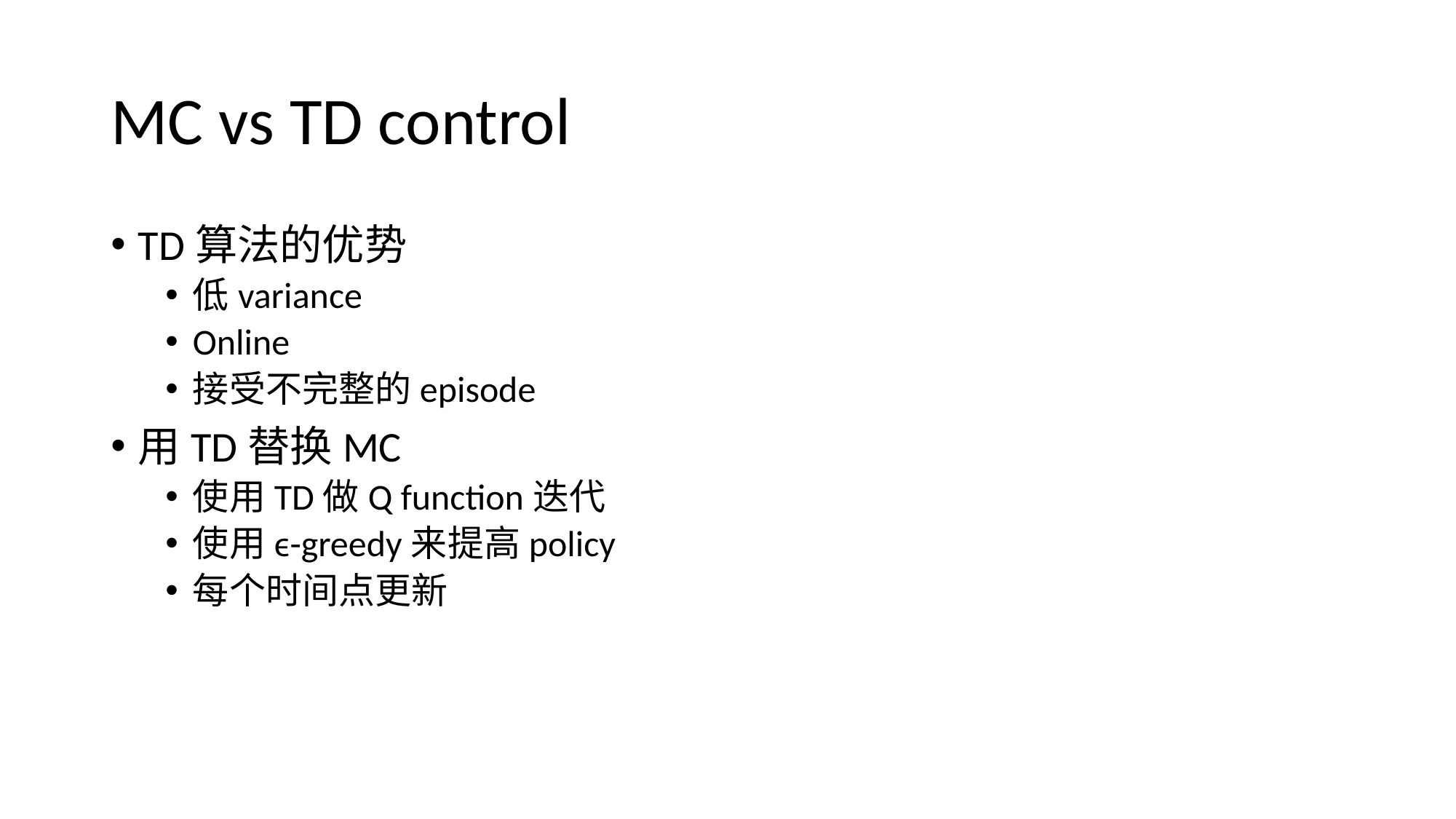

# MC vs TD control
TD算法的优势
低variance
Online
接受不完整的episode
用TD替换MC
使用TD做Q function迭代
使用ϵ-greedy来提高policy
每个时间点更新